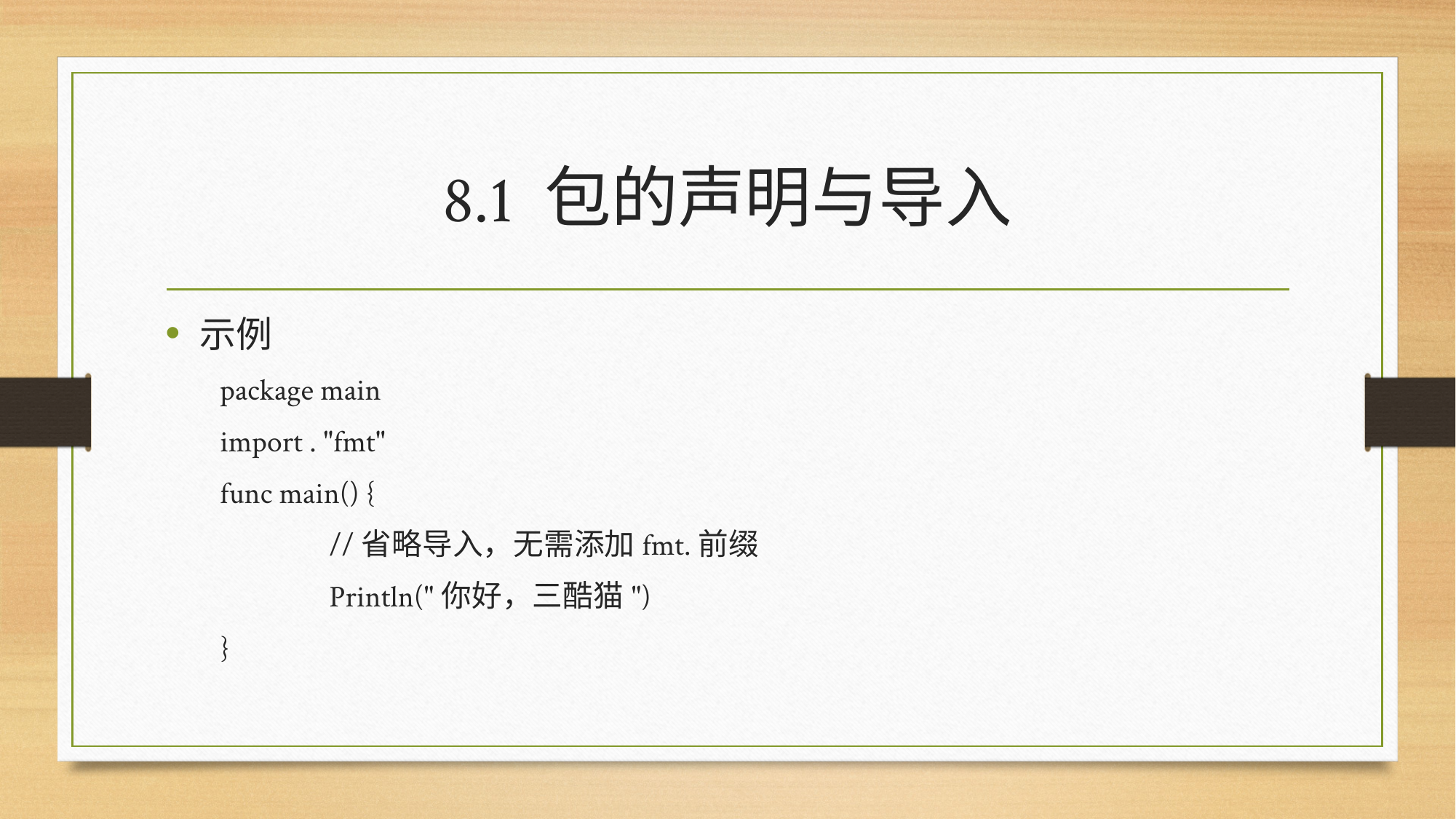

# 8.1 包的声明与导入
示例
package main
import . "fmt"
func main() {
	//省略导入，无需添加fmt.前缀
	Println("你好，三酷猫")
}